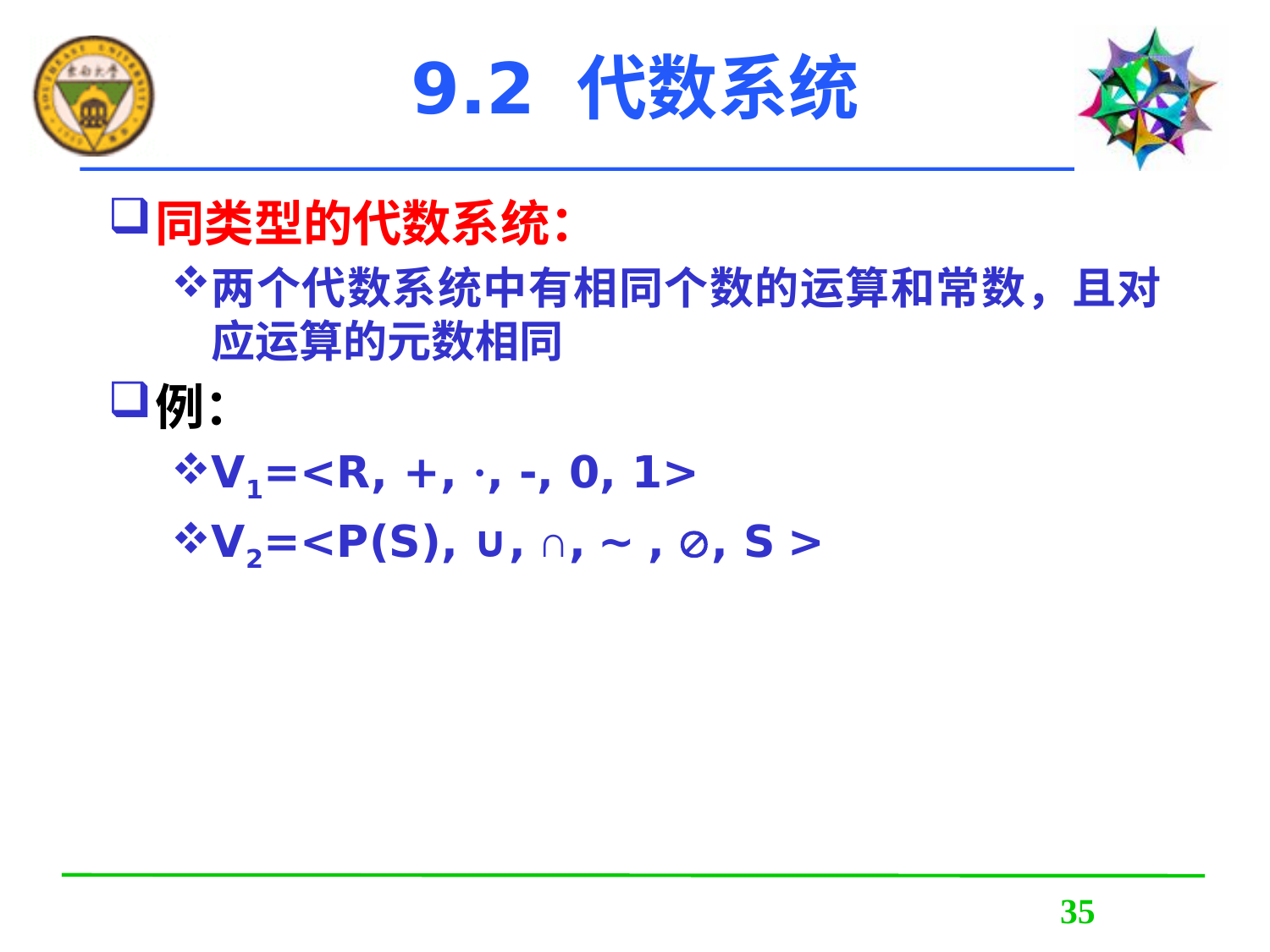

# 9.2 代数系统
同类型的代数系统：
两个代数系统中有相同个数的运算和常数，且对应运算的元数相同
例：
V1=<R, +, ·, -, 0, 1>
V2=<P(S), ∪, ∩, ∼ , ∅, S >